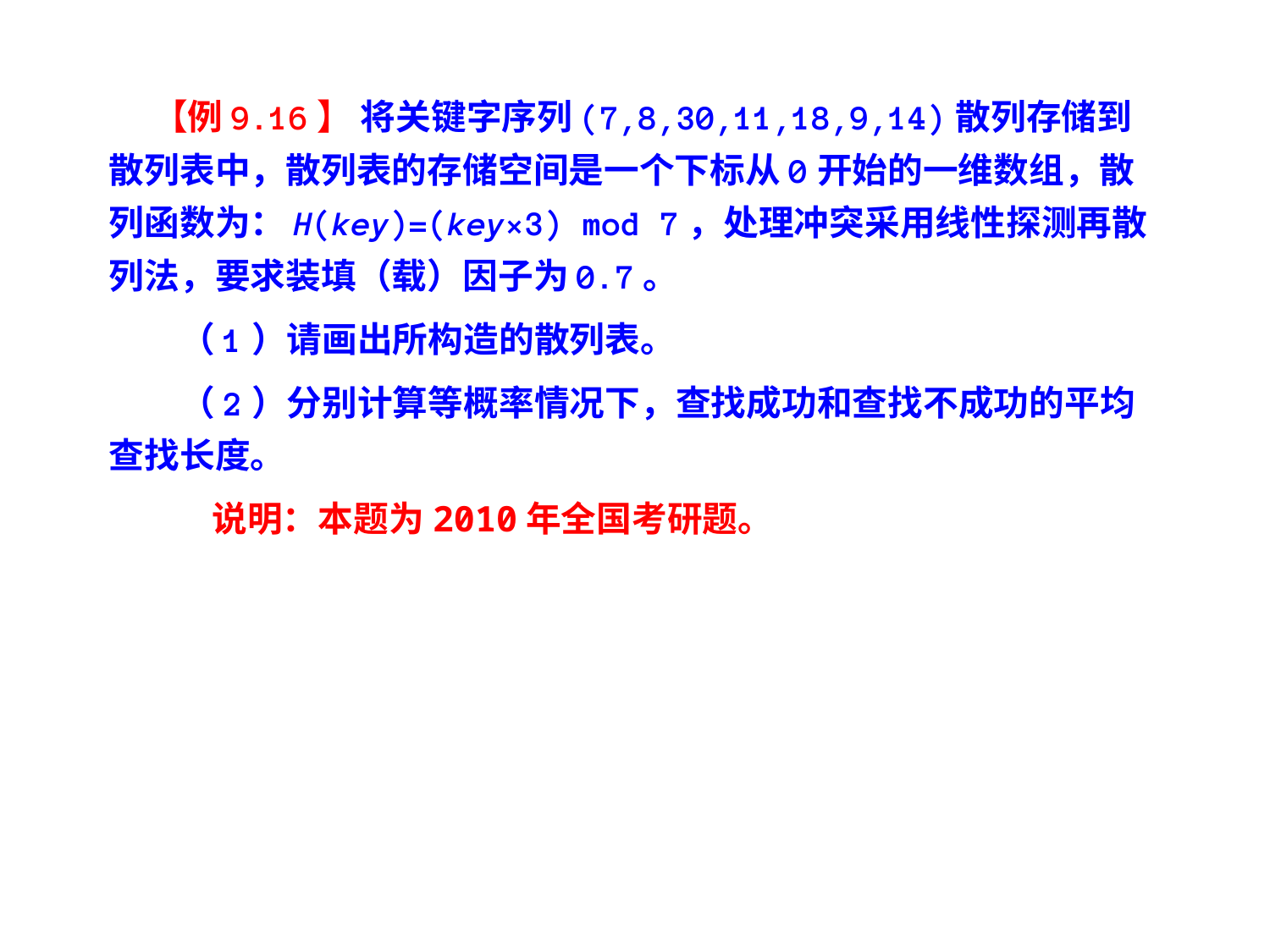

【例9.16】 将关键字序列(7,8,30,11,18,9,14)散列存储到散列表中，散列表的存储空间是一个下标从0开始的一维数组，散列函数为：H(key)=(key×3) mod 7，处理冲突采用线性探测再散列法，要求装填（载）因子为0.7。
　　（1）请画出所构造的散列表。
　　（2）分别计算等概率情况下，查找成功和查找不成功的平均查找长度。
　　    说明：本题为2010年全国考研题。